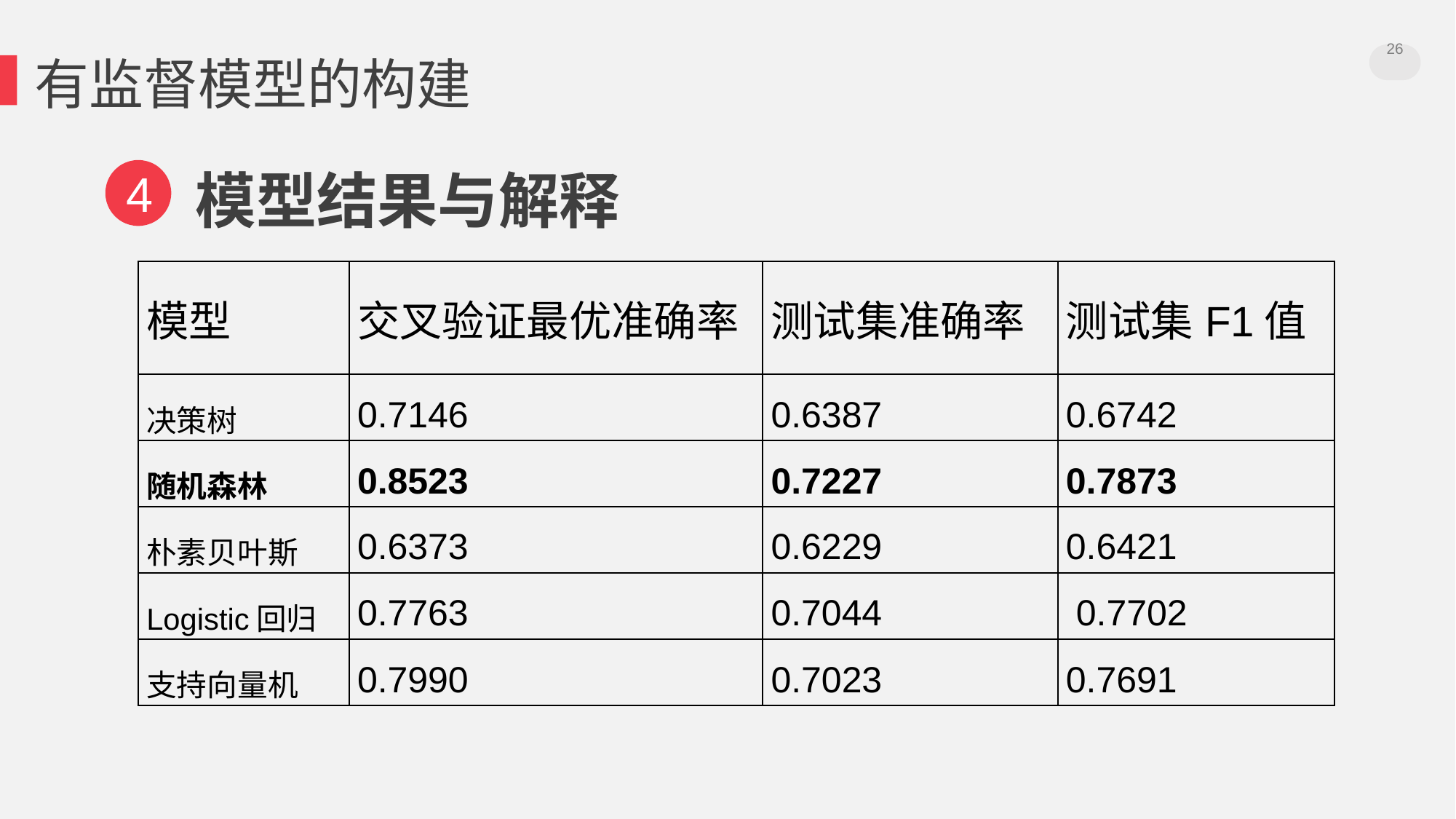

26
有监督模型的构建

4
模型结果与解释
| 模型 | 交叉验证最优准确率 | 测试集准确率 | 测试集F1值 |
| --- | --- | --- | --- |
| 决策树 | 0.7146 | 0.6387 | 0.6742 |
| 随机森林 | 0.8523 | 0.7227 | 0.7873 |
| 朴素贝叶斯 | 0.6373 | 0.6229 | 0.6421 |
| Logistic回归 | 0.7763 | 0.7044 | 0.7702 |
| 支持向量机 | 0.7990 | 0.7023 | 0.7691 |